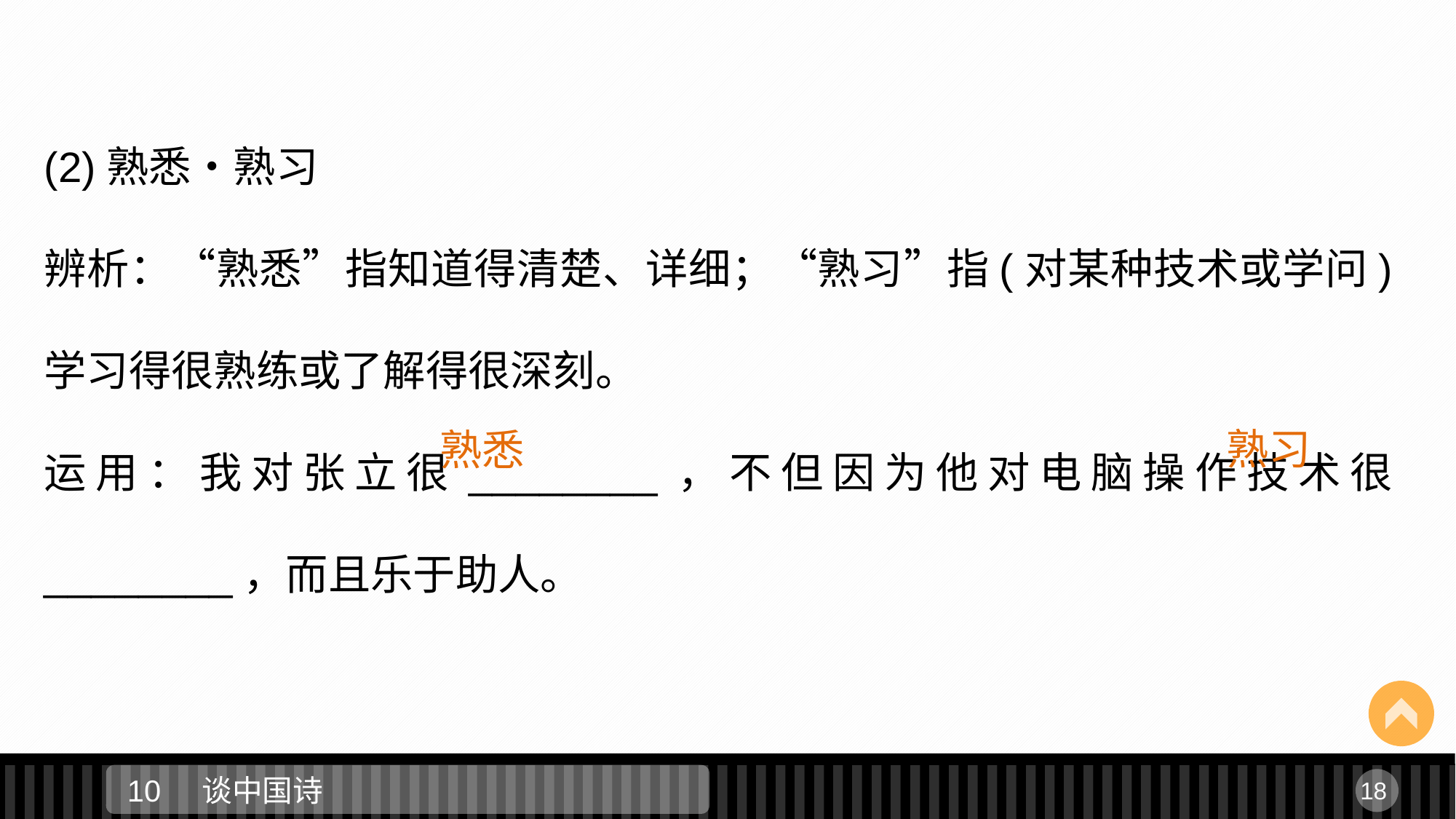

(2)熟悉•熟习
辨析：“熟悉”指知道得清楚、详细；“熟习”指(对某种技术或学问)学习得很熟练或了解得很深刻。
运用：我对张立很________，不但因为他对电脑操作技术很________，而且乐于助人。
熟习
熟悉